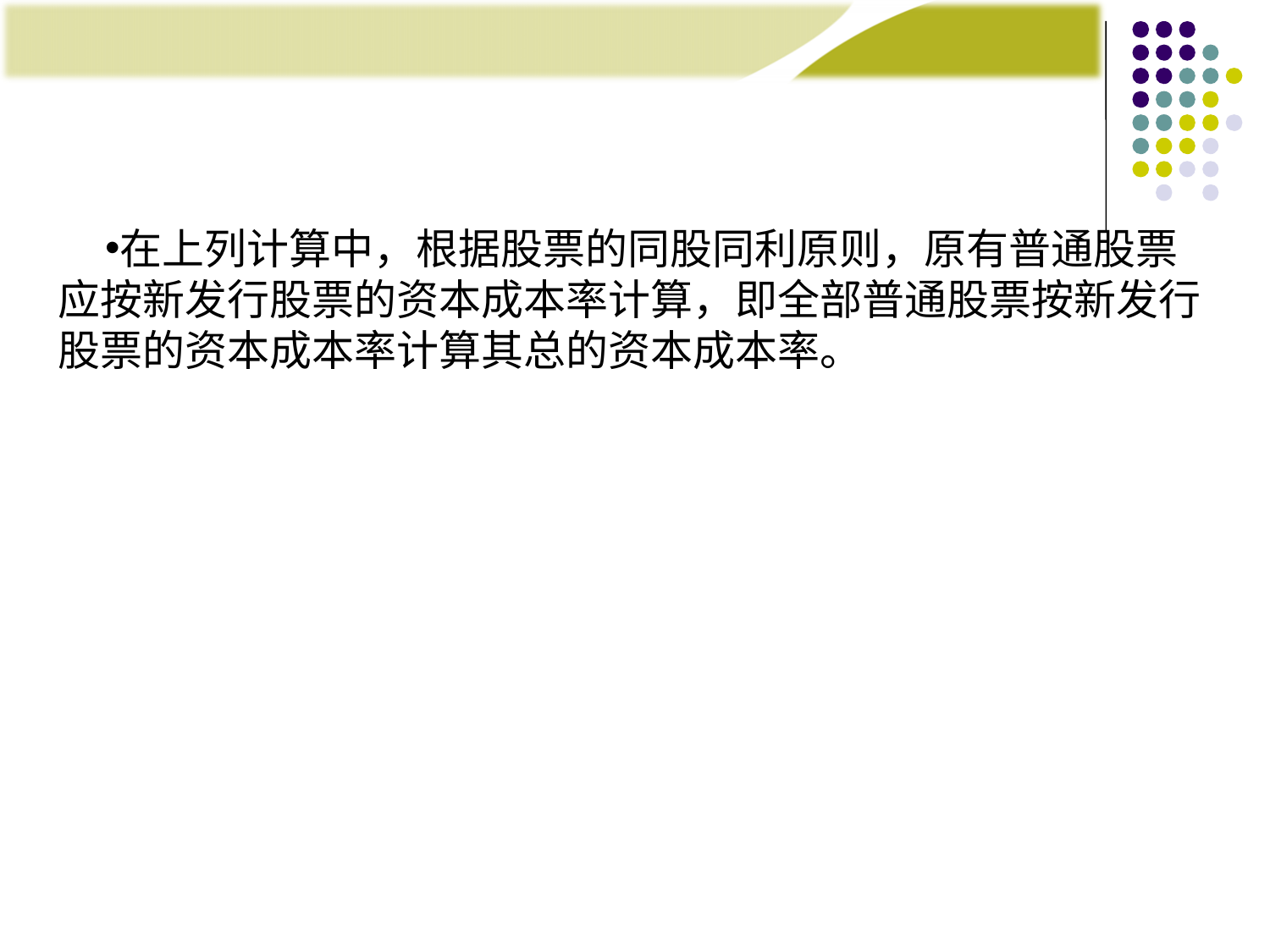

在上列计算中，根据股票的同股同利原则，原有普通股票应按新发行股票的资本成本率计算，即全部普通股票按新发行股票的资本成本率计算其总的资本成本率。